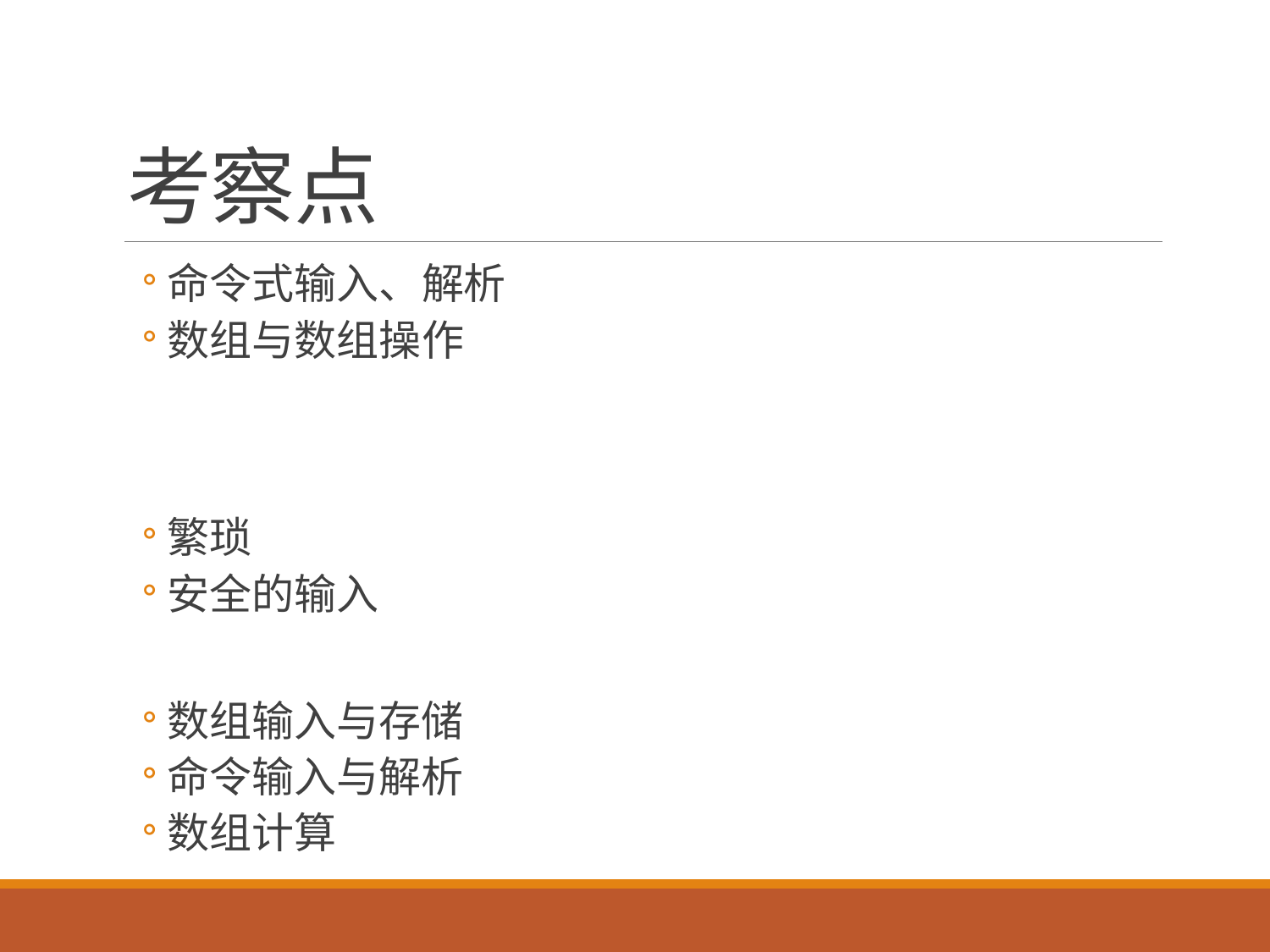

# 考察点
命令式输入、解析
数组与数组操作

繁琐
安全的输入

数组输入与存储
命令输入与解析
数组计算